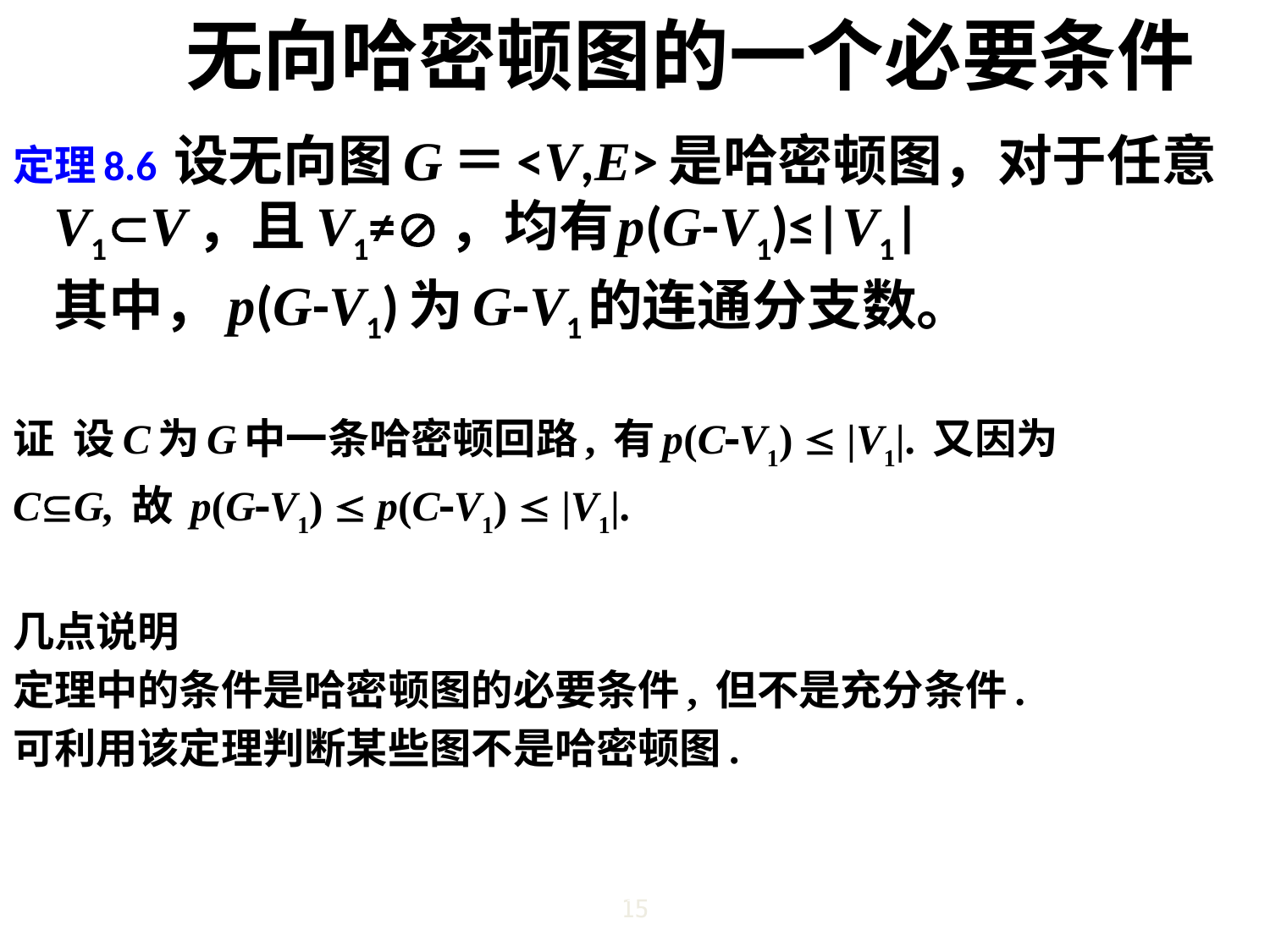

# 无向哈密顿图的一个必要条件
定理8.6 设无向图G＝<V,E>是哈密顿图，对于任意V1⊂V，且V1≠∅，均有	p(G-V1)≤|V1|
	其中，p(G-V1)为G-V1的连通分支数。

证  设C为G中一条哈密顿回路, 有p(C−V1) ≤ |V1|. 又因为
C⊆G, 故 p(G−V1) ≤ p(C−V1) ≤ |V1|.

几点说明
定理中的条件是哈密顿图的必要条件, 但不是充分条件.
可利用该定理判断某些图不是哈密顿图.
由定理可知, Kr,s当s≥r+1时不是哈密顿图.
当r≥2时, Kr,r是哈密顿图, 而Kr,r+1是半哈密顿图
15